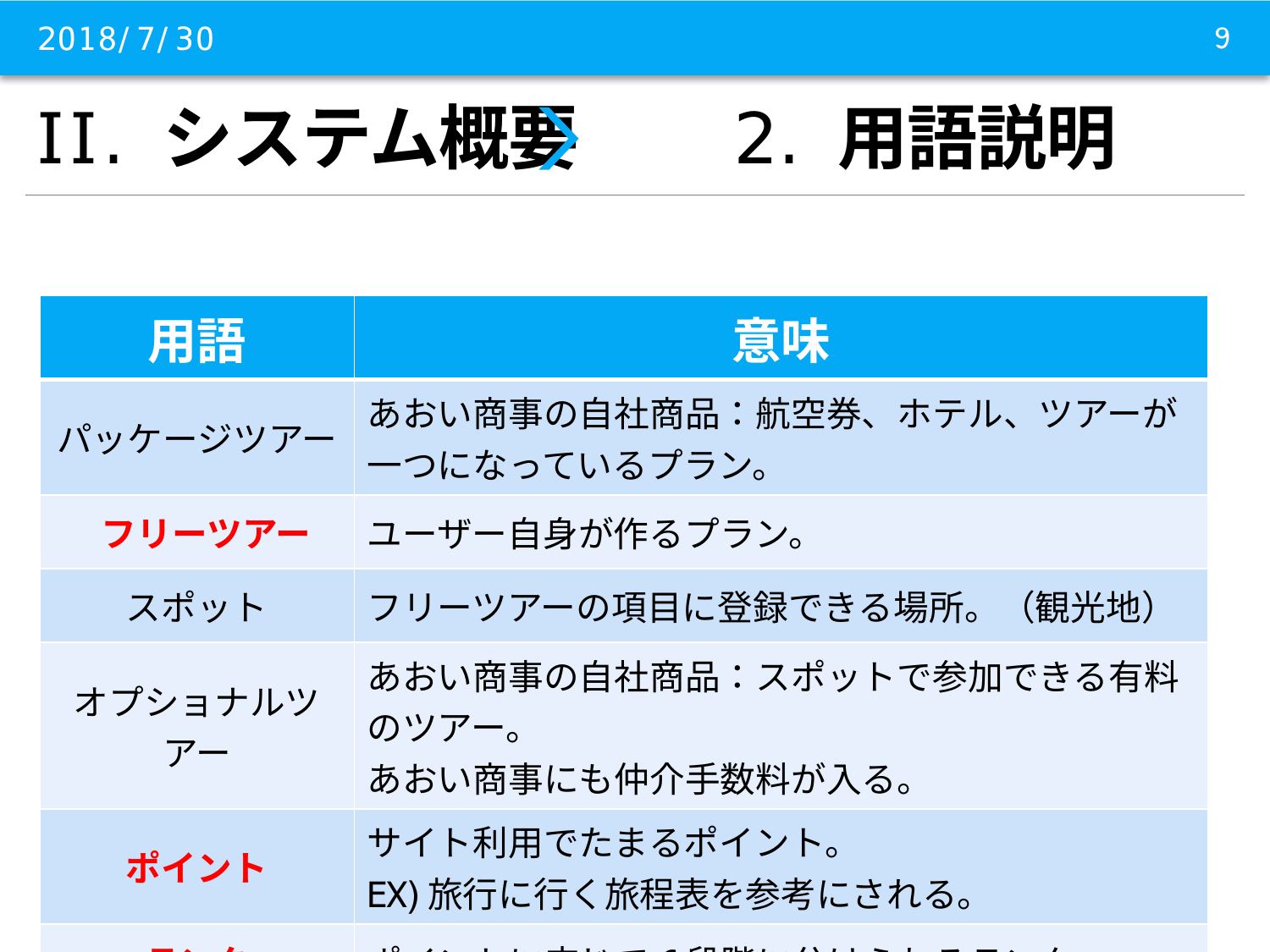

2018/7/30
9
# II. システム概要　　2. 用語説明

| 用語 | 意味 |
| --- | --- |
| パッケージツアー | あおい商事の自社商品：航空券、ホテル、ツアーが一つになっているプラン。 |
| フリーツアー | ユーザー自身が作るプラン。 |
| スポット | フリーツアーの項目に登録できる場所。（観光地） |
| オプショナルツアー | あおい商事の自社商品：スポットで参加できる有料のツアー。 あおい商事にも仲介手数料が入る。 |
| ポイント | サイト利用でたまるポイント。 EX)旅行に行く旅程表を参考にされる。 |
| ランク | ポイントに応じて6段階に分けられるランク。 |